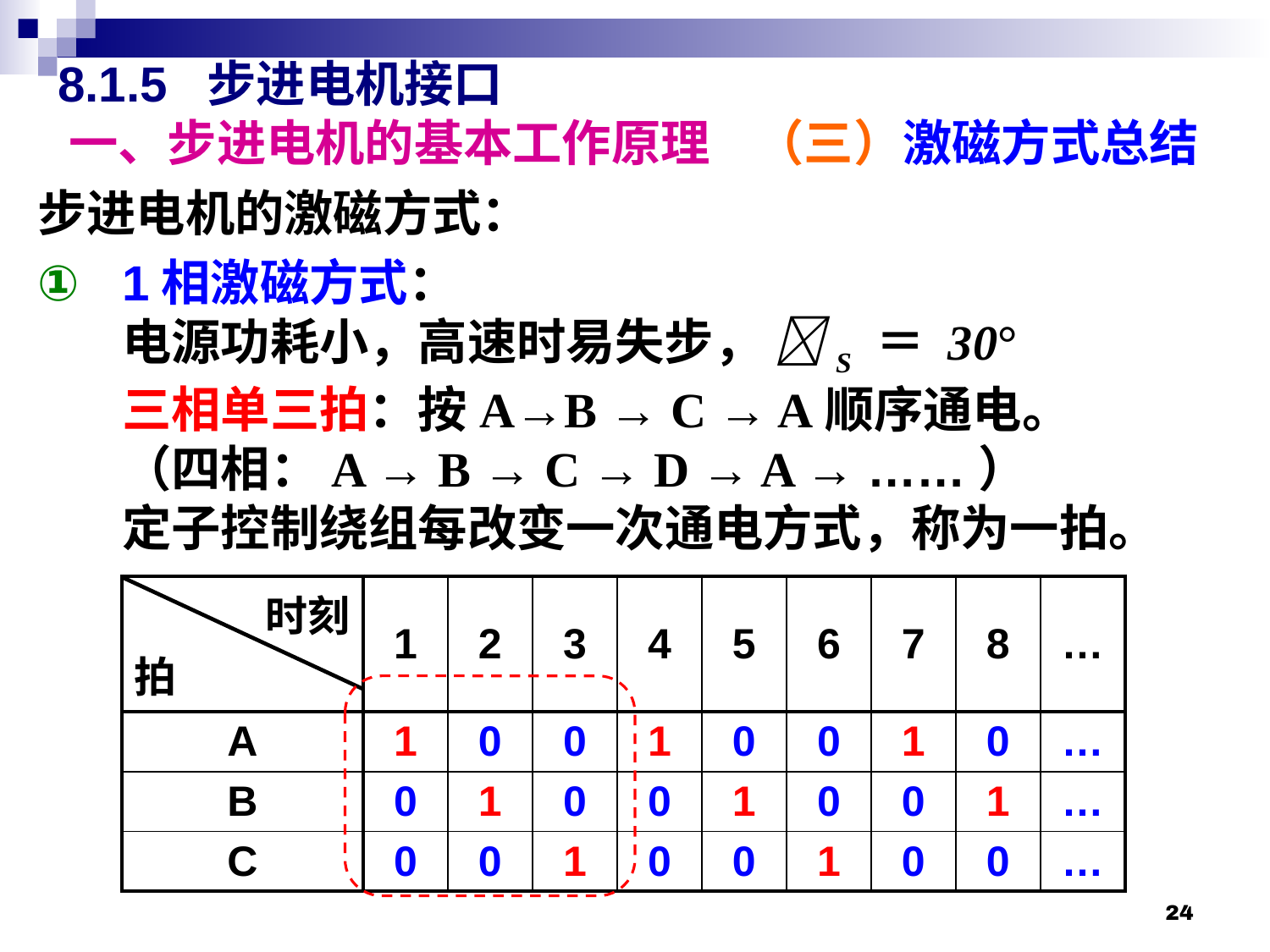

# 8.1.5  步进电机接口 一、步进电机的基本工作原理    （三）激磁方式总结
步进电机的激磁方式：
1相激磁方式：
电源功耗小，高速时易失步， θS ＝ 30°
三相单三拍：按A→B → C → A顺序通电。
（四相：A → B → C → D → A → ……）
定子控制绕组每改变一次通电方式，称为一拍。
| 时刻 拍 | 1 | 2 | 3 | 4 | 5 | 6 | 7 | 8 | … |
| --- | --- | --- | --- | --- | --- | --- | --- | --- | --- |
| A | 1 | 0 | 0 | 1 | 0 | 0 | 1 | 0 | … |
| B | 0 | 1 | 0 | 0 | 1 | 0 | 0 | 1 | … |
| C | 0 | 0 | 1 | 0 | 0 | 1 | 0 | 0 | … |

24